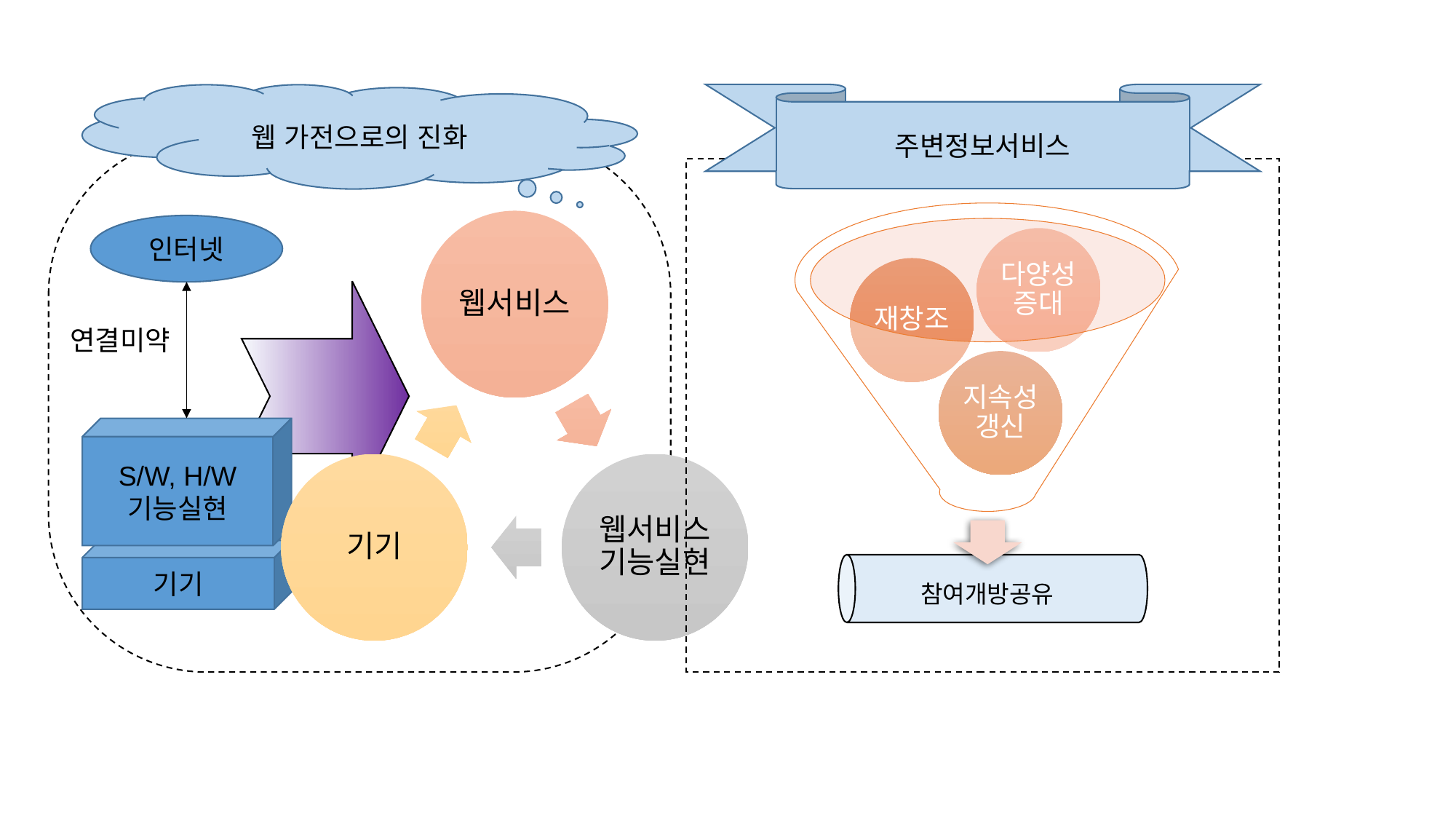

주변정보서비스
웹 가전으로의 진화

참여개방공유
지속성갱신
재창조
다양성증대
웹서비스

웹서비스기능실현

기기

인터넷

연결미약
S/W, H/W
기능실현

기기